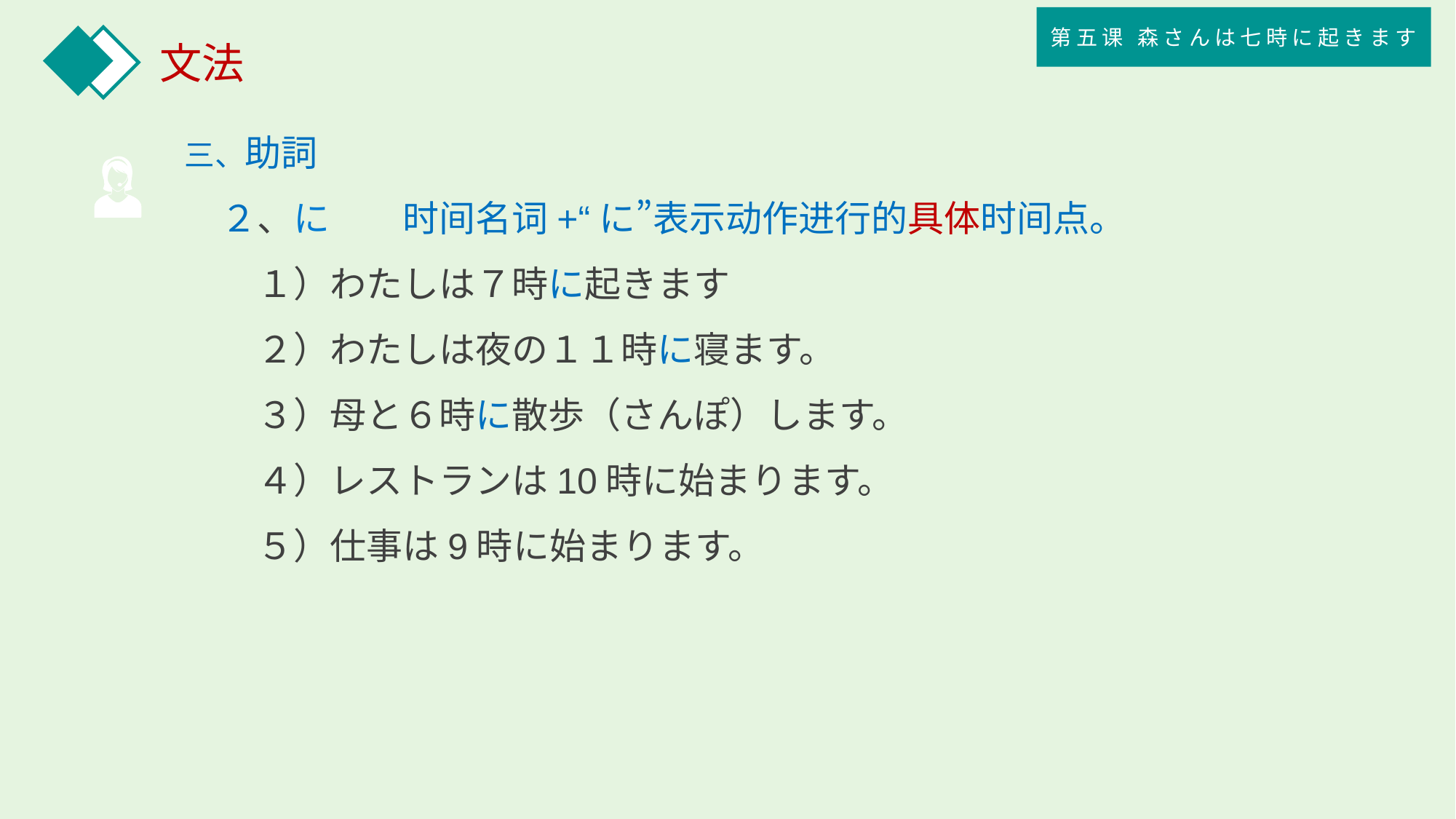

第五课 森さんは七時に起きます

文法
三、助詞
　２、に　　时间名词+“に”表示动作进行的具体时间点。
　　１）わたしは７時に起きます
　　２）わたしは夜の１１時に寝ます。
　　３）母と６時に散歩（さんぽ）します。
　　４）レストランは10時に始まります。
　　５）仕事は9時に始まります。